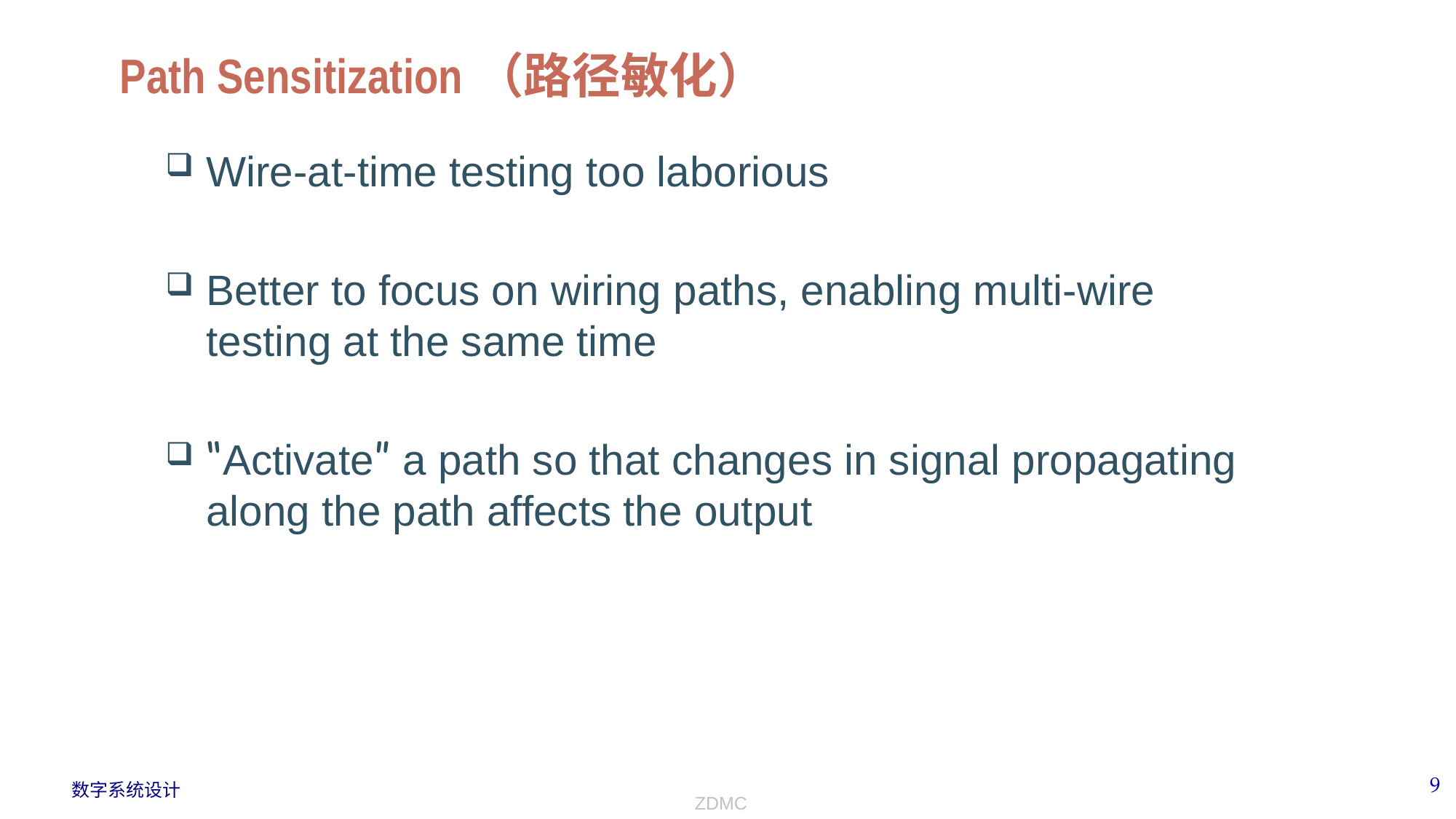

# Path Sensitization（路径敏化）
Wire-at-time testing too laborious

Better to focus on wiring paths, enabling multi-wire testing at the same time

“Activate” a path so that changes in signal propagating along the path affects the output
ZDMC
9